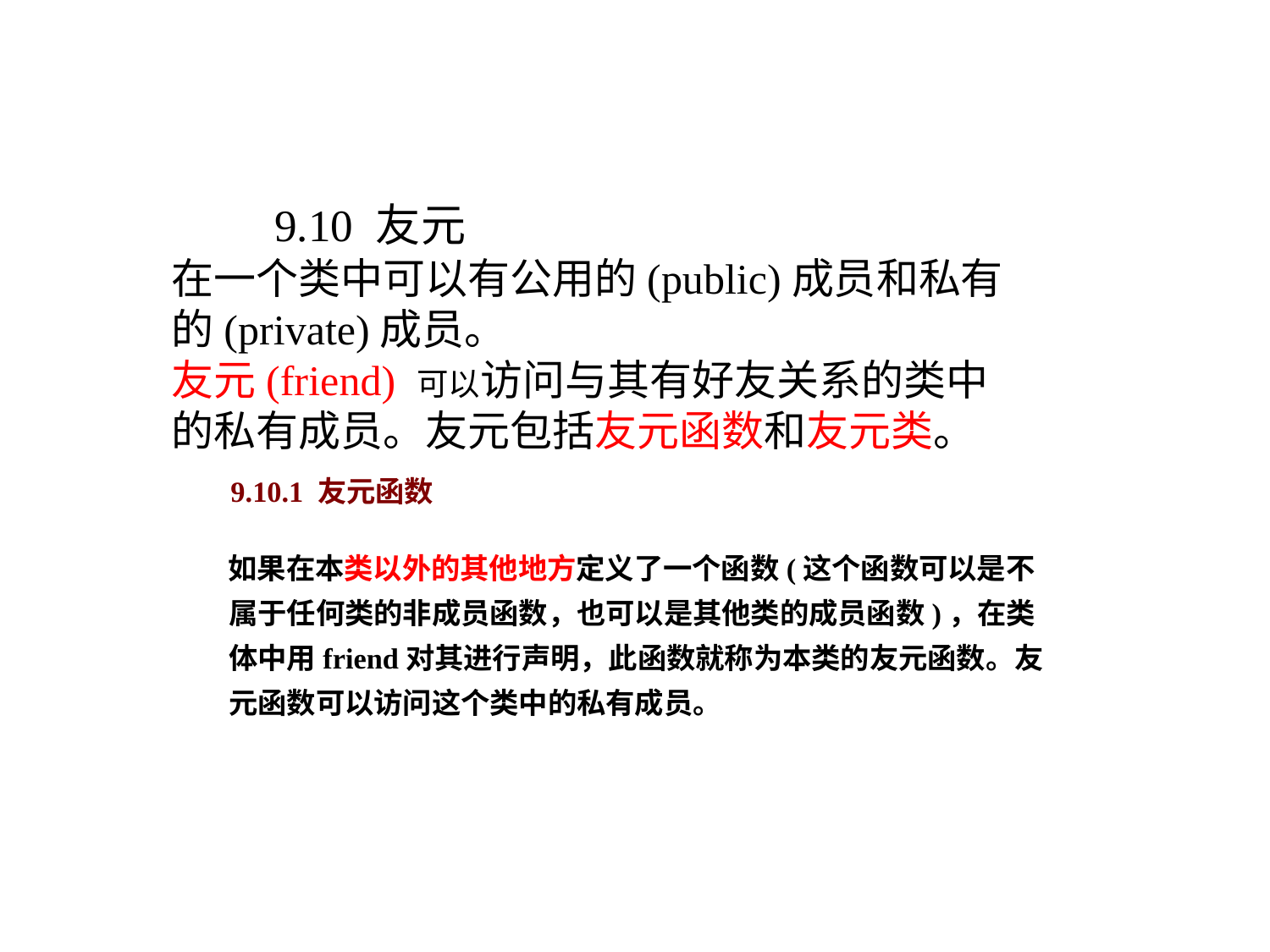

9.10 友元
在一个类中可以有公用的(public)成员和私有的(private)成员。
友元(friend) 可以访问与其有好友关系的类中的私有成员。友元包括友元函数和友元类。
9.10.1 友元函数
如果在本类以外的其他地方定义了一个函数(这个函数可以是不属于任何类的非成员函数，也可以是其他类的成员函数)，在类体中用friend对其进行声明，此函数就称为本类的友元函数。友元函数可以访问这个类中的私有成员。